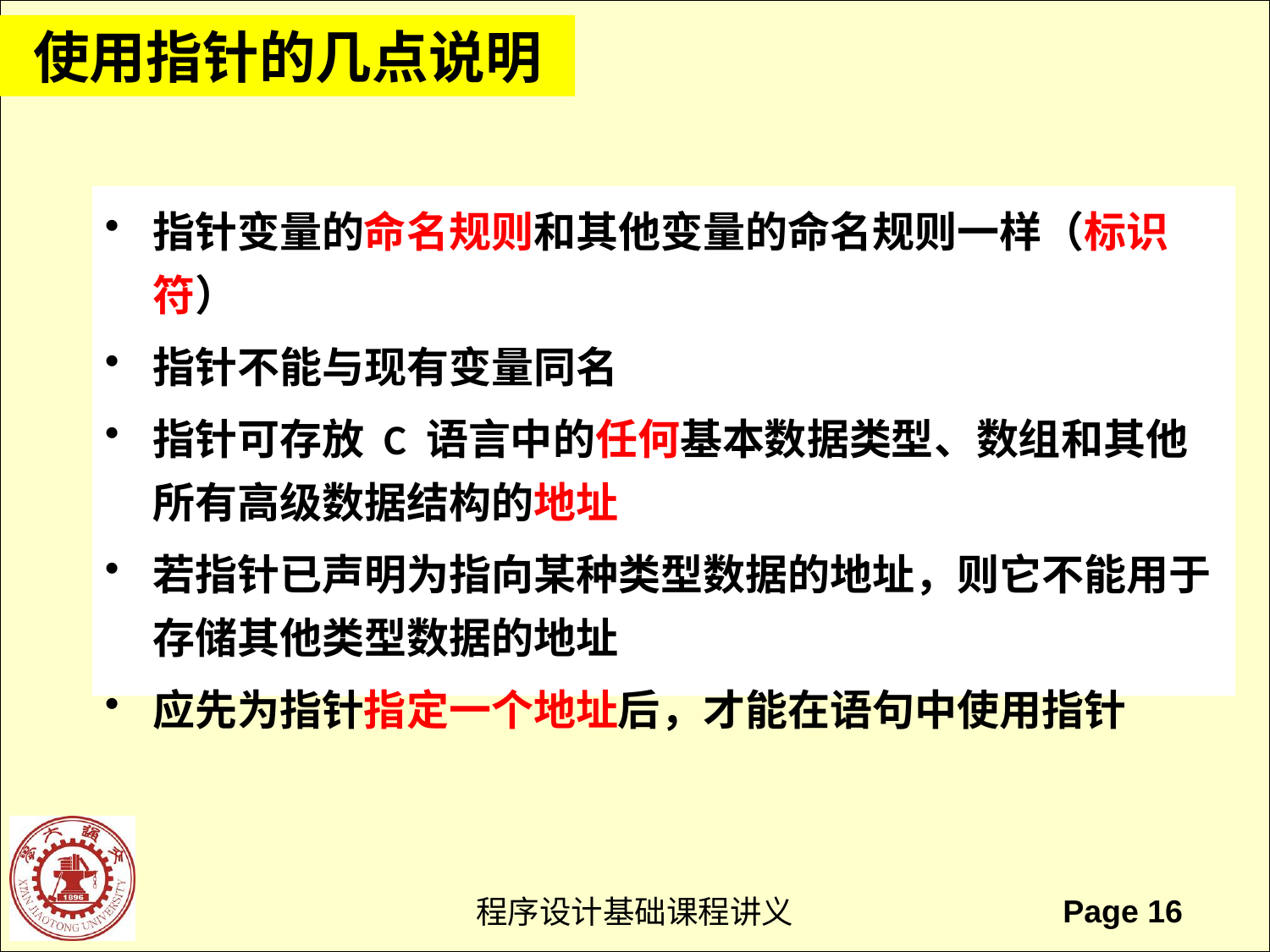

# 使用指针的几点说明
指针变量的命名规则和其他变量的命名规则一样（标识符）
指针不能与现有变量同名
指针可存放 C 语言中的任何基本数据类型、数组和其他所有高级数据结构的地址
若指针已声明为指向某种类型数据的地址，则它不能用于存储其他类型数据的地址
应先为指针指定一个地址后，才能在语句中使用指针
16